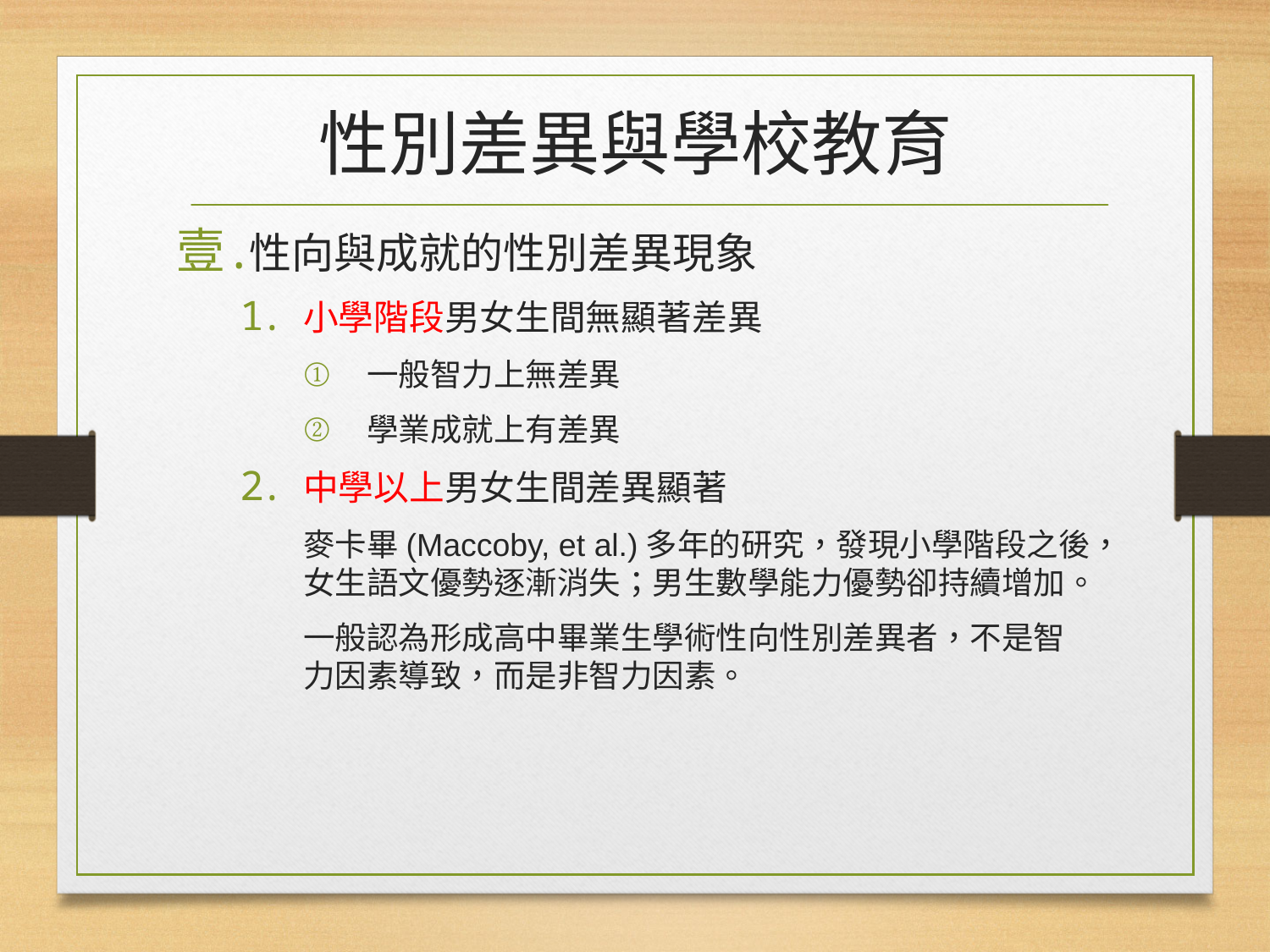

# 性別差異與學校教育
性向與成就的性別差異現象
小學階段男女生間無顯著差異
一般智力上無差異
學業成就上有差異
中學以上男女生間差異顯著
麥卡畢(Maccoby, et al.)多年的研究，發現小學階段之後，女生語文優勢逐漸消失；男生數學能力優勢卻持續增加。
一般認為形成高中畢業生學術性向性別差異者，不是智力因素導致，而是非智力因素。